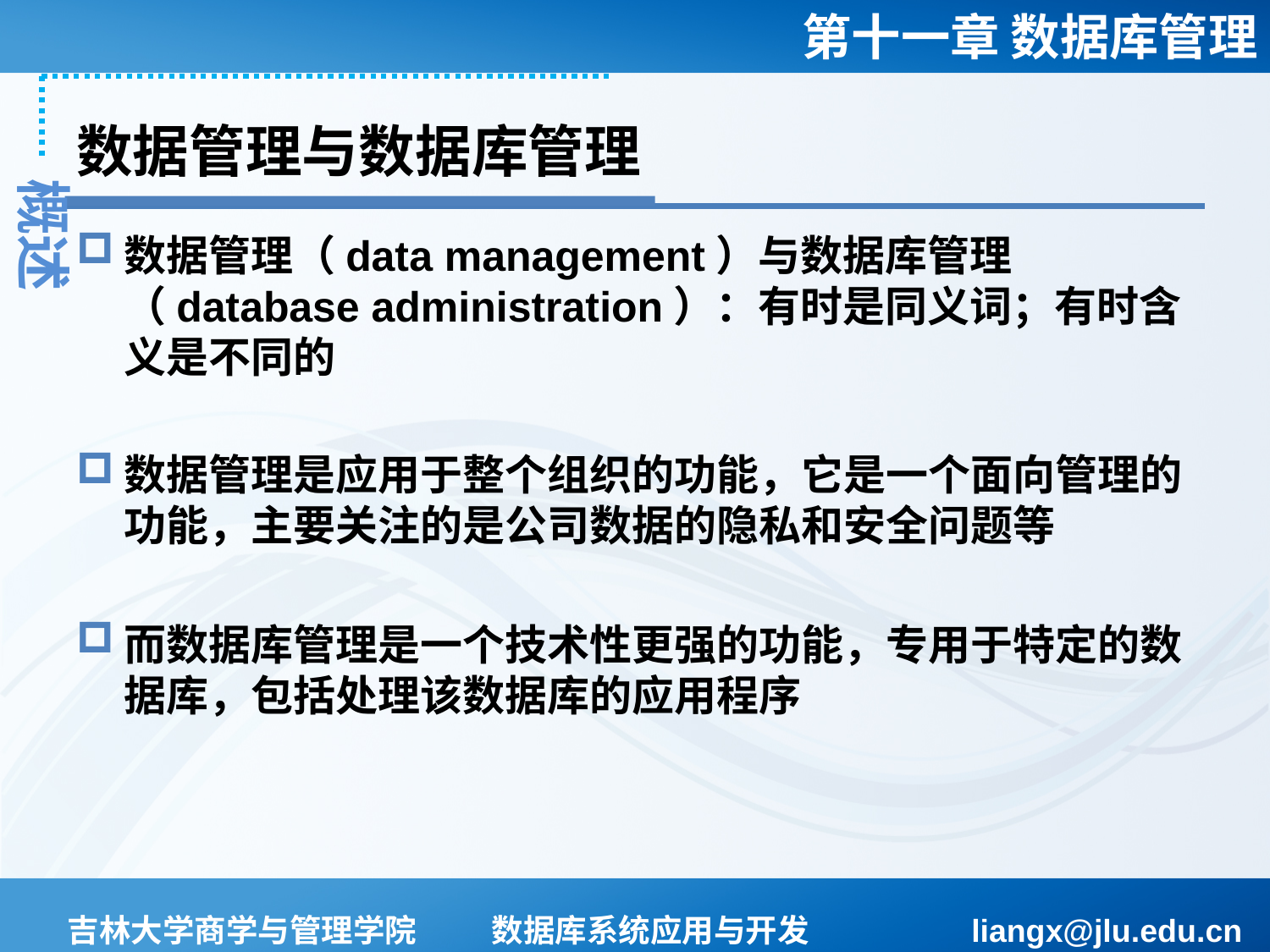

# 数据管理与数据库管理
概述
数据管理（data management）与数据库管理（database administration）：有时是同义词；有时含义是不同的

数据管理是应用于整个组织的功能，它是一个面向管理的功能，主要关注的是公司数据的隐私和安全问题等

而数据库管理是一个技术性更强的功能，专用于特定的数据库，包括处理该数据库的应用程序